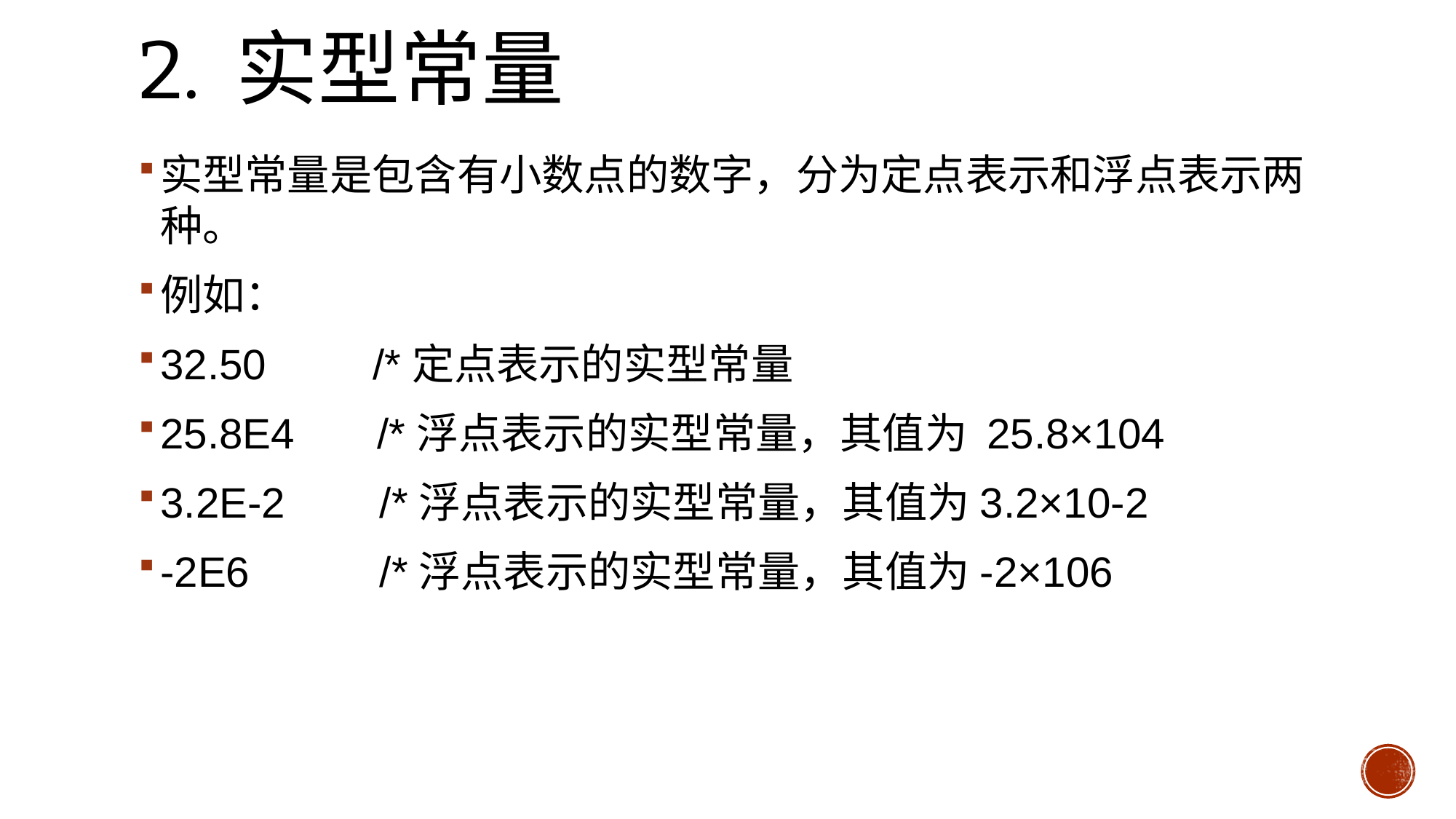

# 2. 实型常量
实型常量是包含有小数点的数字，分为定点表示和浮点表示两种。
例如：
32.50         /*定点表示的实型常量
25.8E4       /*浮点表示的实型常量，其值为 25.8×104
3.2E-2        /*浮点表示的实型常量，其值为3.2×10-2
-2E6           /*浮点表示的实型常量，其值为-2×106

16